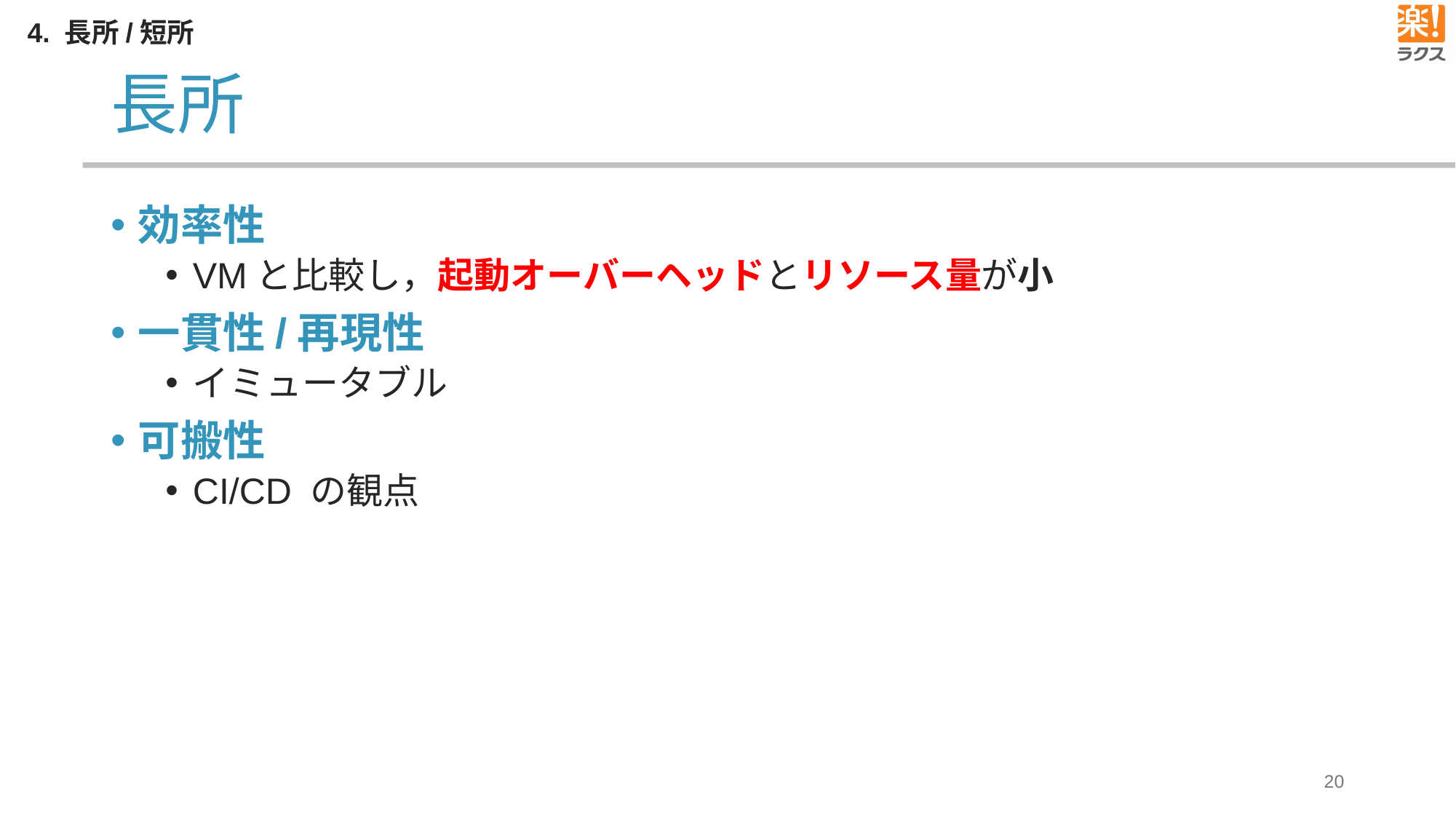

4. 長所/短所
# 長所
効率性
VMと比較し，起動オーバーヘッドとリソース量が小
一貫性/再現性
イミュータブル
可搬性
CI/CD の観点
20